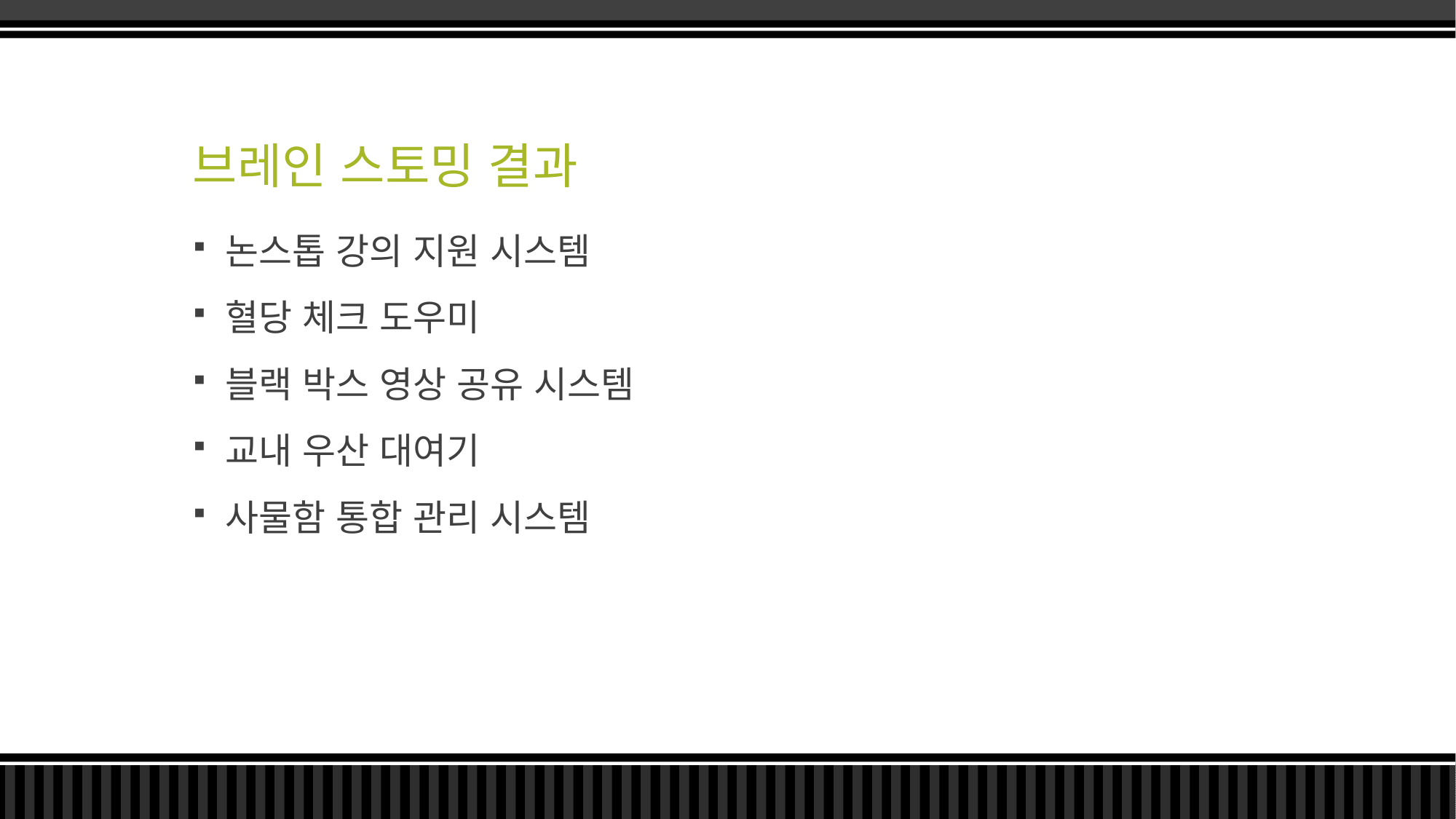

# 브레인 스토밍 결과
논스톱 강의 지원 시스템
혈당 체크 도우미
블랙 박스 영상 공유 시스템
교내 우산 대여기
사물함 통합 관리 시스템